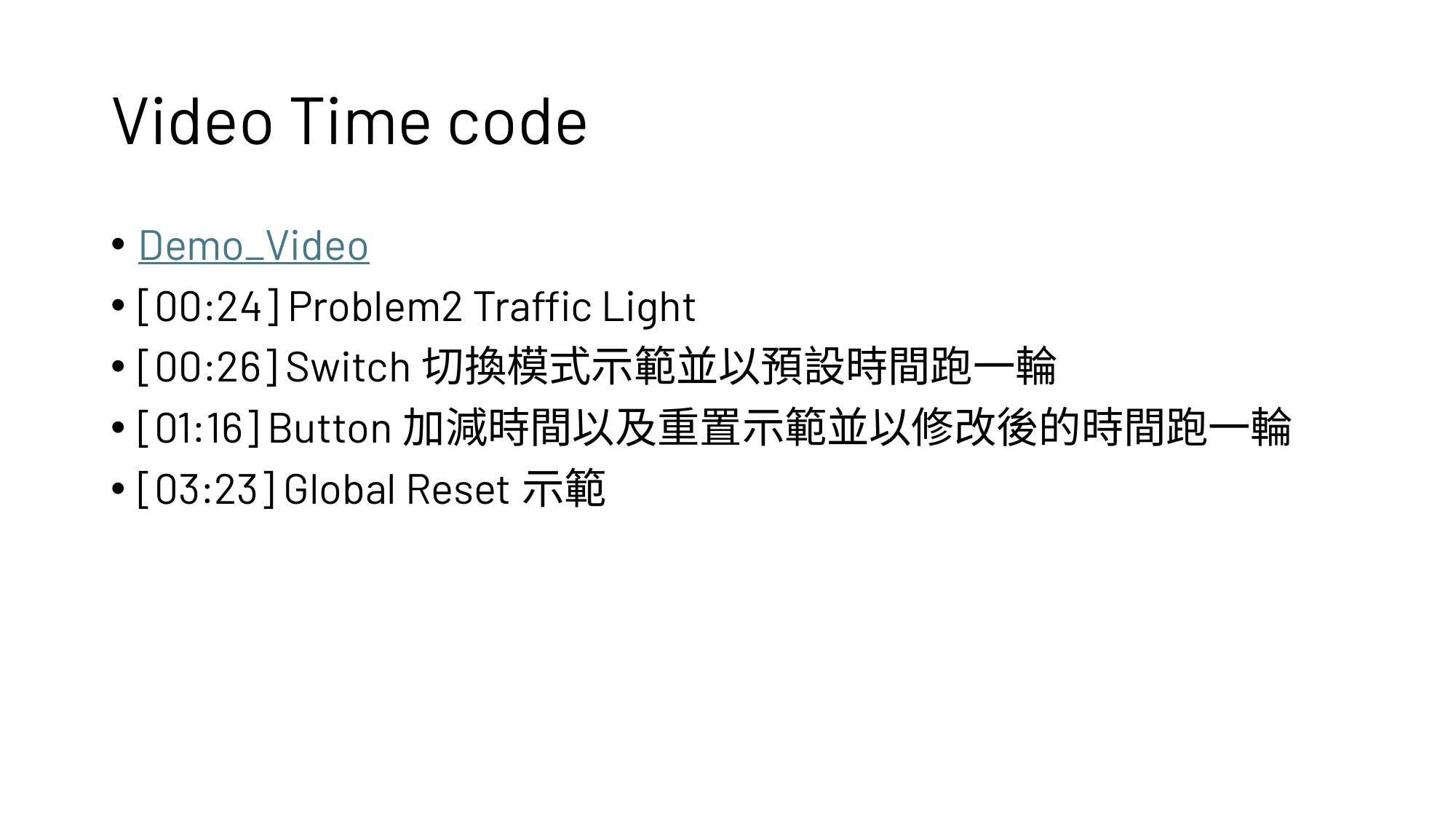

# Video Time code
Demo_Video
[00:24] Problem2 Traffic Light
[00:26] Switch切換模式示範並以預設時間跑一輪
[01:16] Button加減時間以及重置示範並以修改後的時間跑一輪
[03:23] Global Reset示範